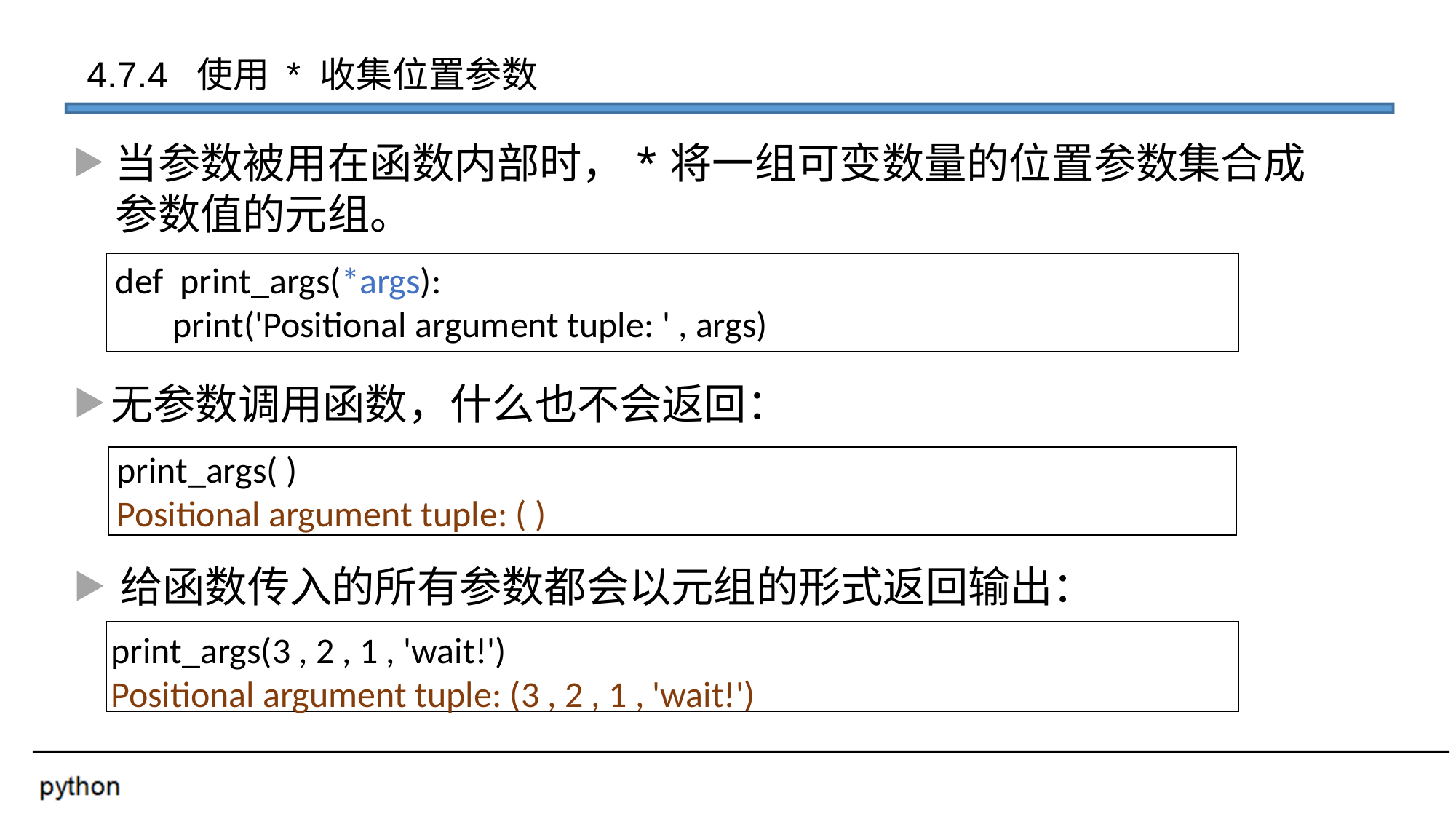

4.7.4  使用 * 收集位置参数
当参数被用在函数内部时，*将一组可变数量的位置参数集合成参数值的元组。

def  print_args(*args):
       print('Positional argument tuple: ' , args)

无参数调用函数，什么也不会返回：

print_args( )
Positional argument tuple: ( )

给函数传入的所有参数都会以元组的形式返回输出：

print_args(3 , 2 , 1 , 'wait!')
Positional argument tuple: (3 , 2 , 1 , 'wait!')

40